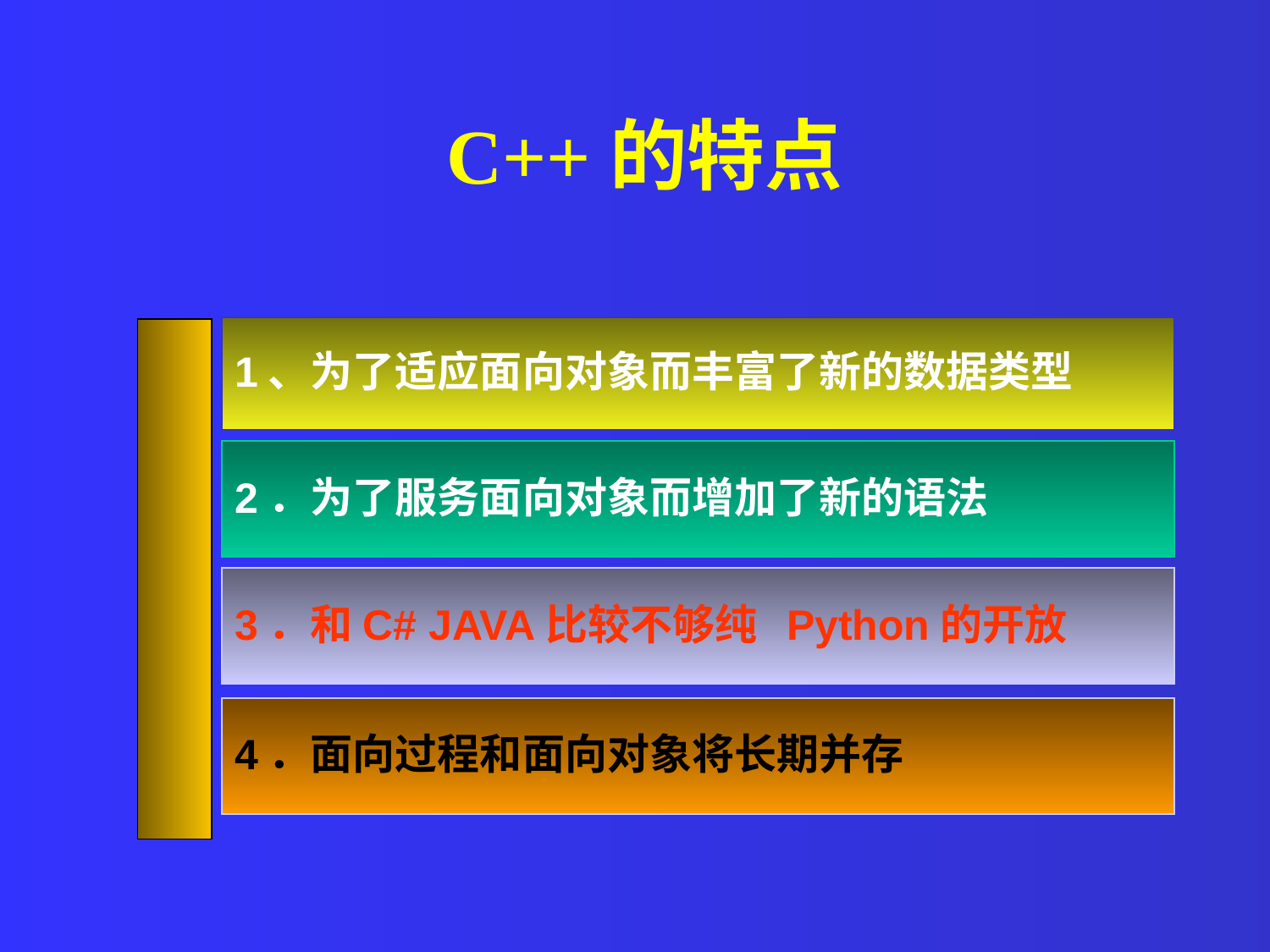

# C++的特点

1、为了适应面向对象而丰富了新的数据类型

2．为了服务面向对象而增加了新的语法
3．和C# JAVA比较不够纯  Python的开放
4．面向过程和面向对象将长期并存